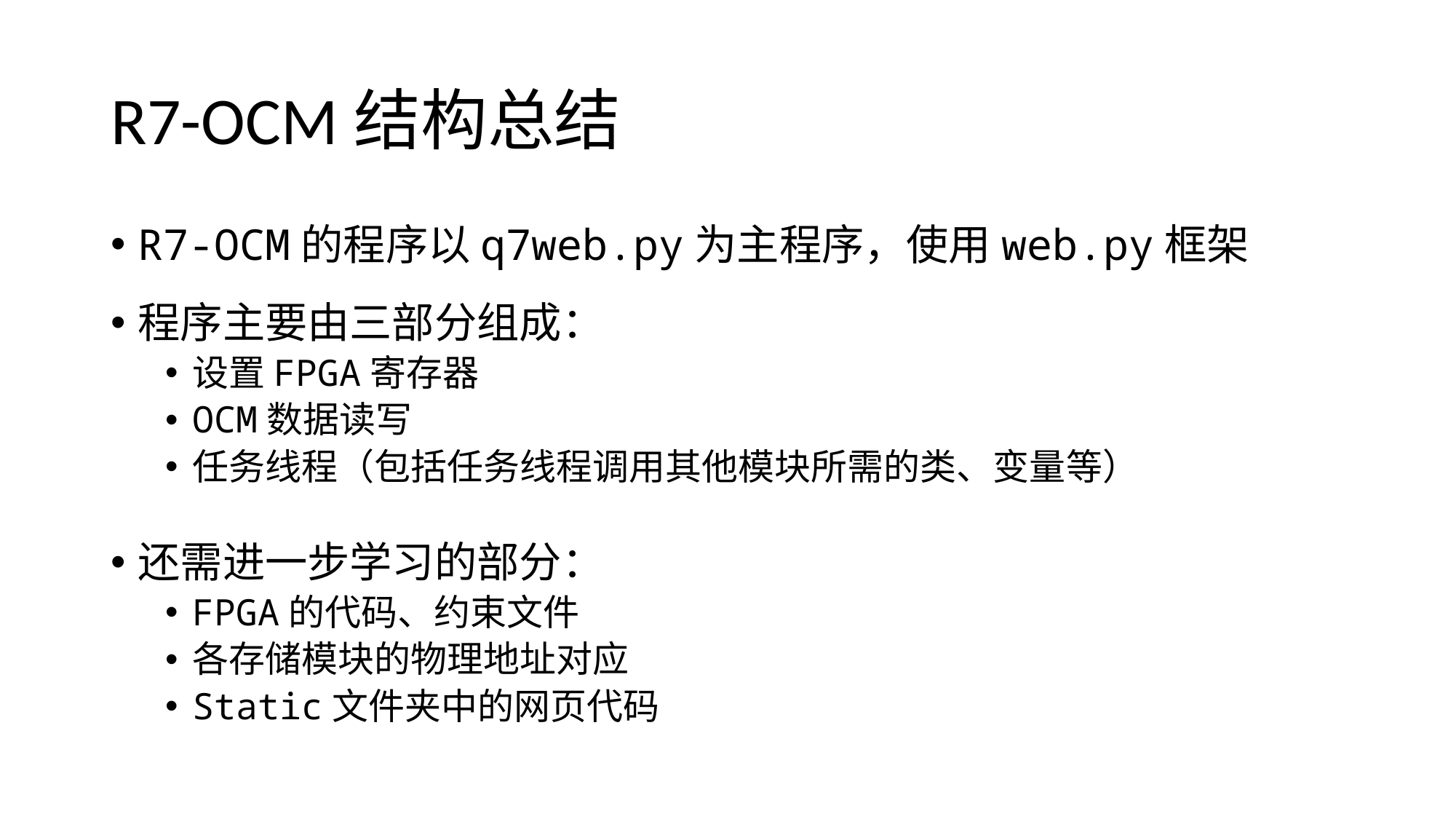

# R7-OCM结构总结
R7-OCM的程序以q7web.py为主程序，使用web.py框架

程序主要由三部分组成：
设置FPGA寄存器
OCM数据读写
任务线程（包括任务线程调用其他模块所需的类、变量等）

HTTP请求有8种类型，这里只用到了GET和POST两种
还需进一步学习的部分：
FPGA的代码、约束文件
各存储模块的物理地址对应
Static文件夹中的网页代码